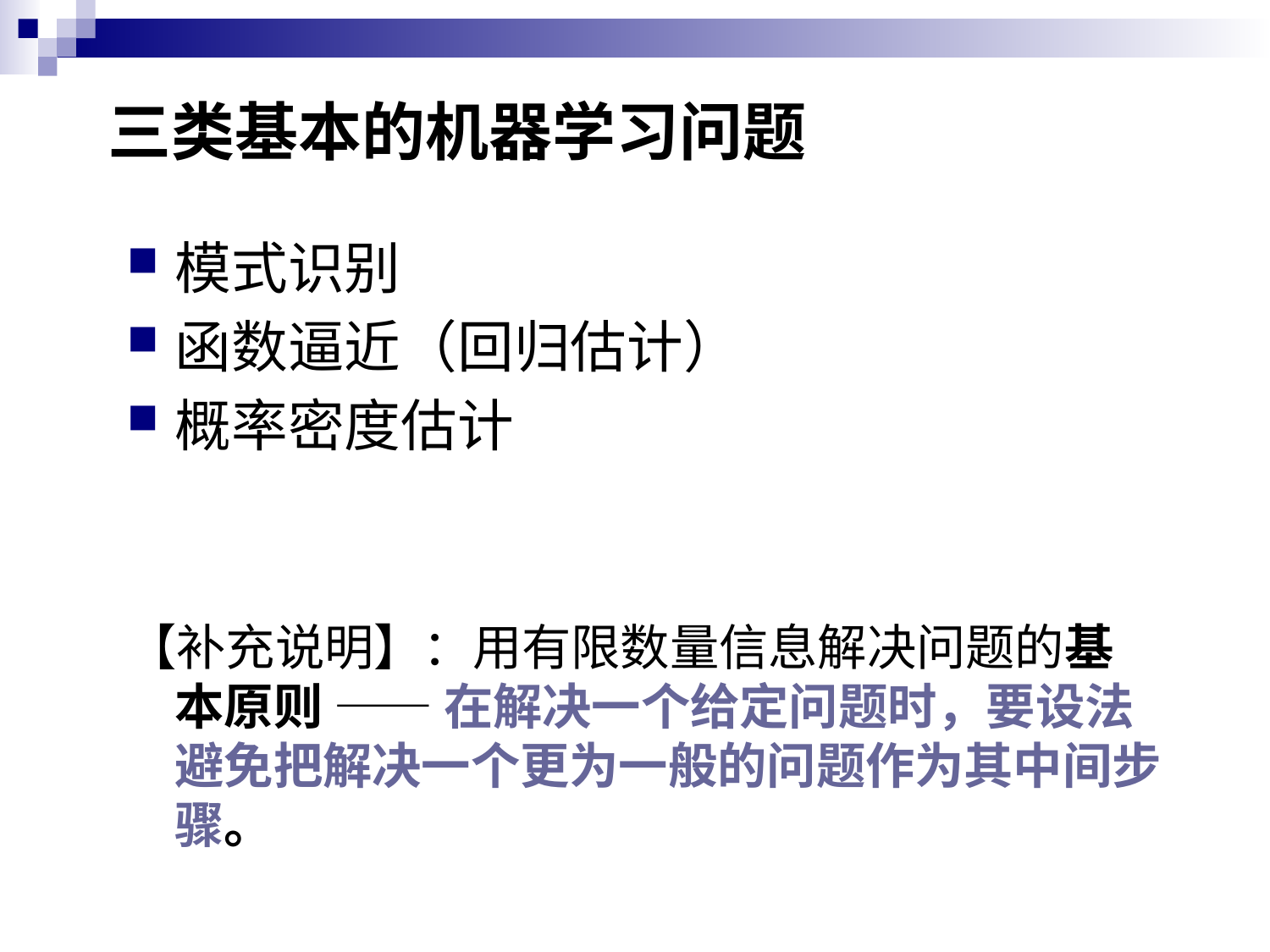

# 三类基本的机器学习问题
模式识别
函数逼近（回归估计）
概率密度估计

【补充说明】：用有限数量信息解决问题的基本原则 —— 在解决一个给定问题时，要设法避免把解决一个更为一般的问题作为其中间步骤。